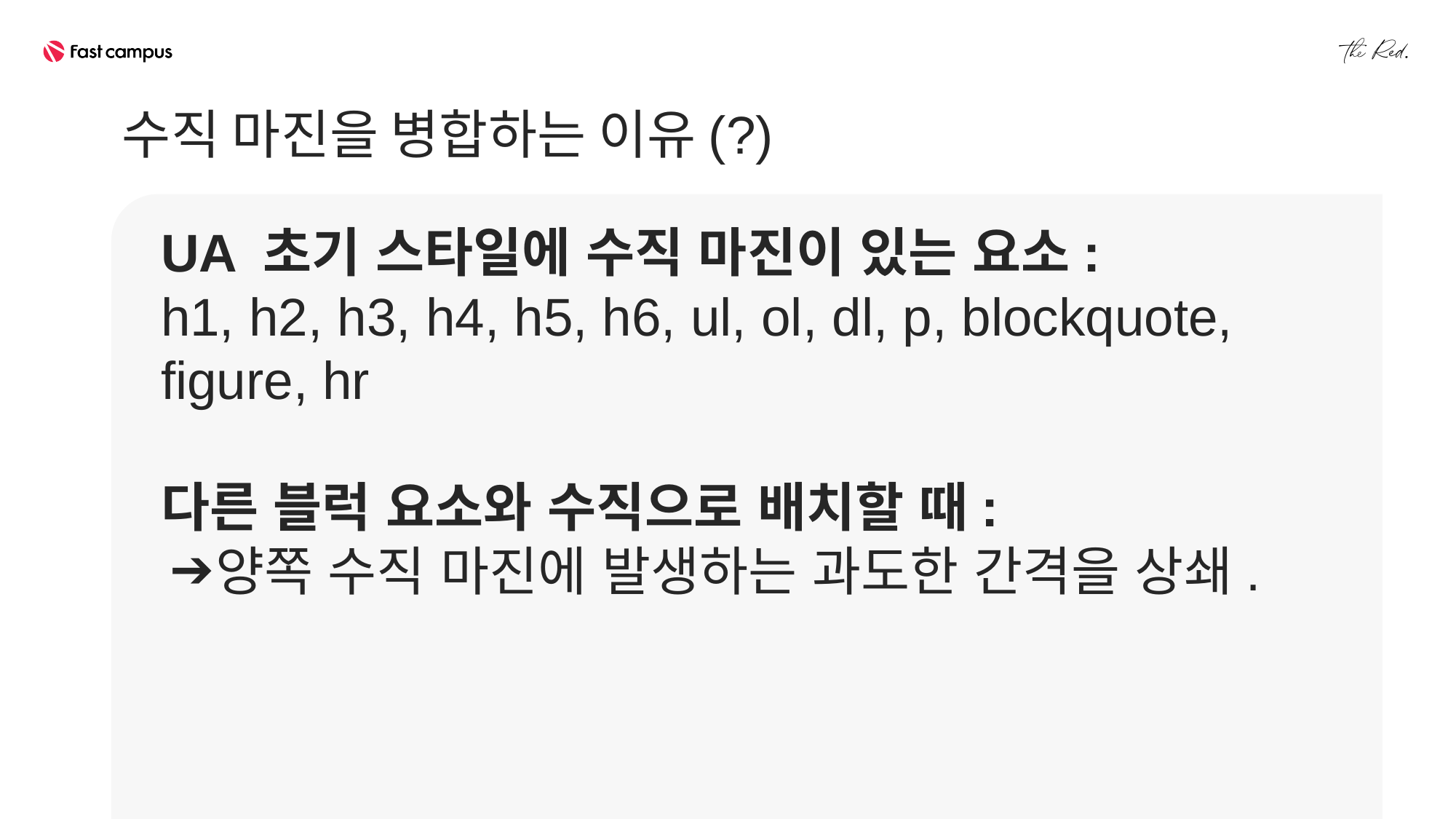

수직 마진을 병합하는 이유(?)
UA 초기 스타일에 수직 마진이 있는 요소:
h1, h2, h3, h4, h5, h6, ul, ol, dl, p, blockquote, figure, hr

다른 블럭 요소와 수직으로 배치할 때:
양쪽 수직 마진에 발생하는 과도한 간격을 상쇄.